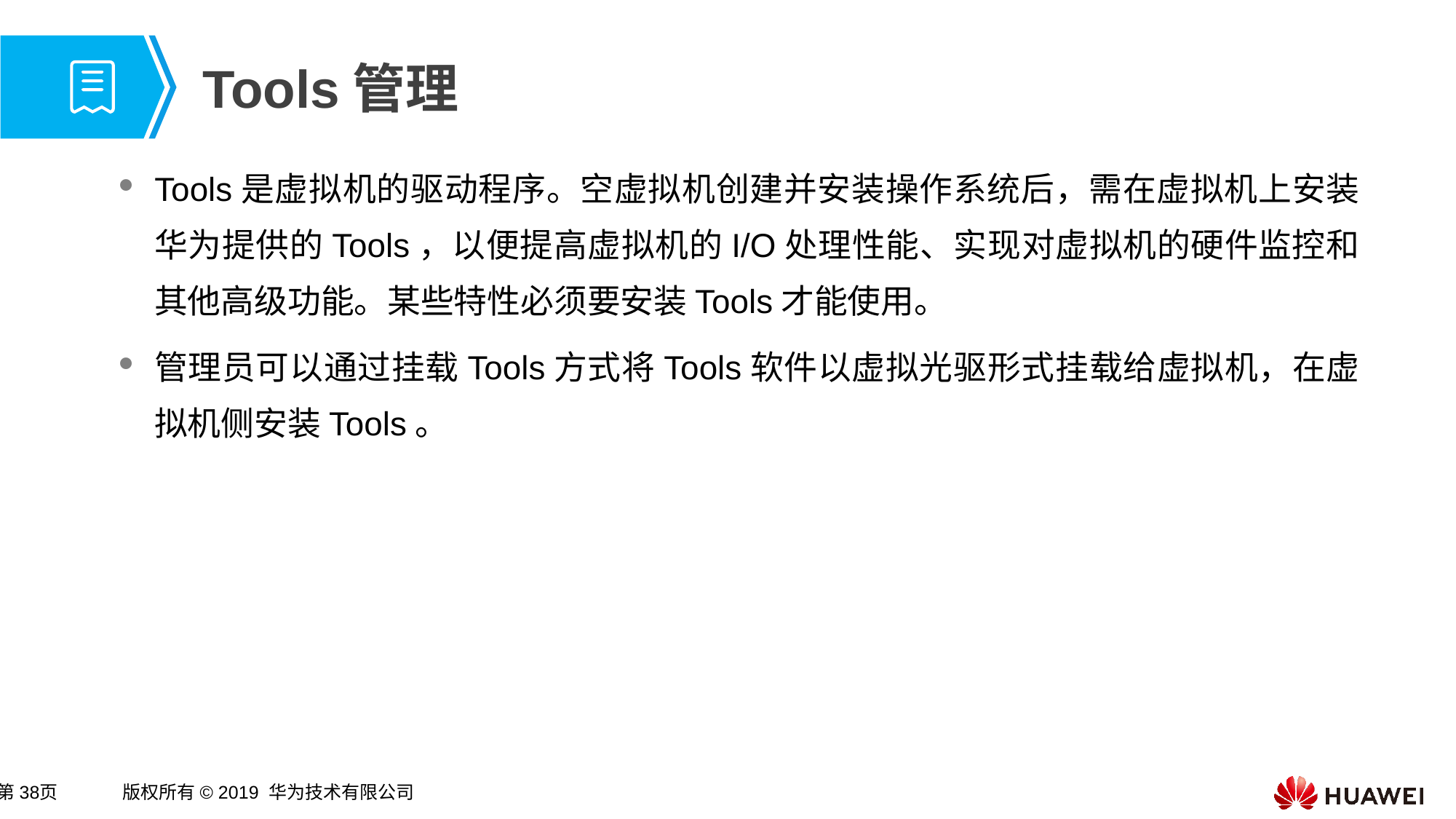

# Tools管理
Tools是虚拟机的驱动程序。空虚拟机创建并安装操作系统后，需在虚拟机上安装华为提供的Tools，以便提高虚拟机的I/O处理性能、实现对虚拟机的硬件监控和其他高级功能。某些特性必须要安装Tools才能使用。
管理员可以通过挂载Tools方式将Tools软件以虚拟光驱形式挂载给虚拟机，在虚拟机侧安装Tools。